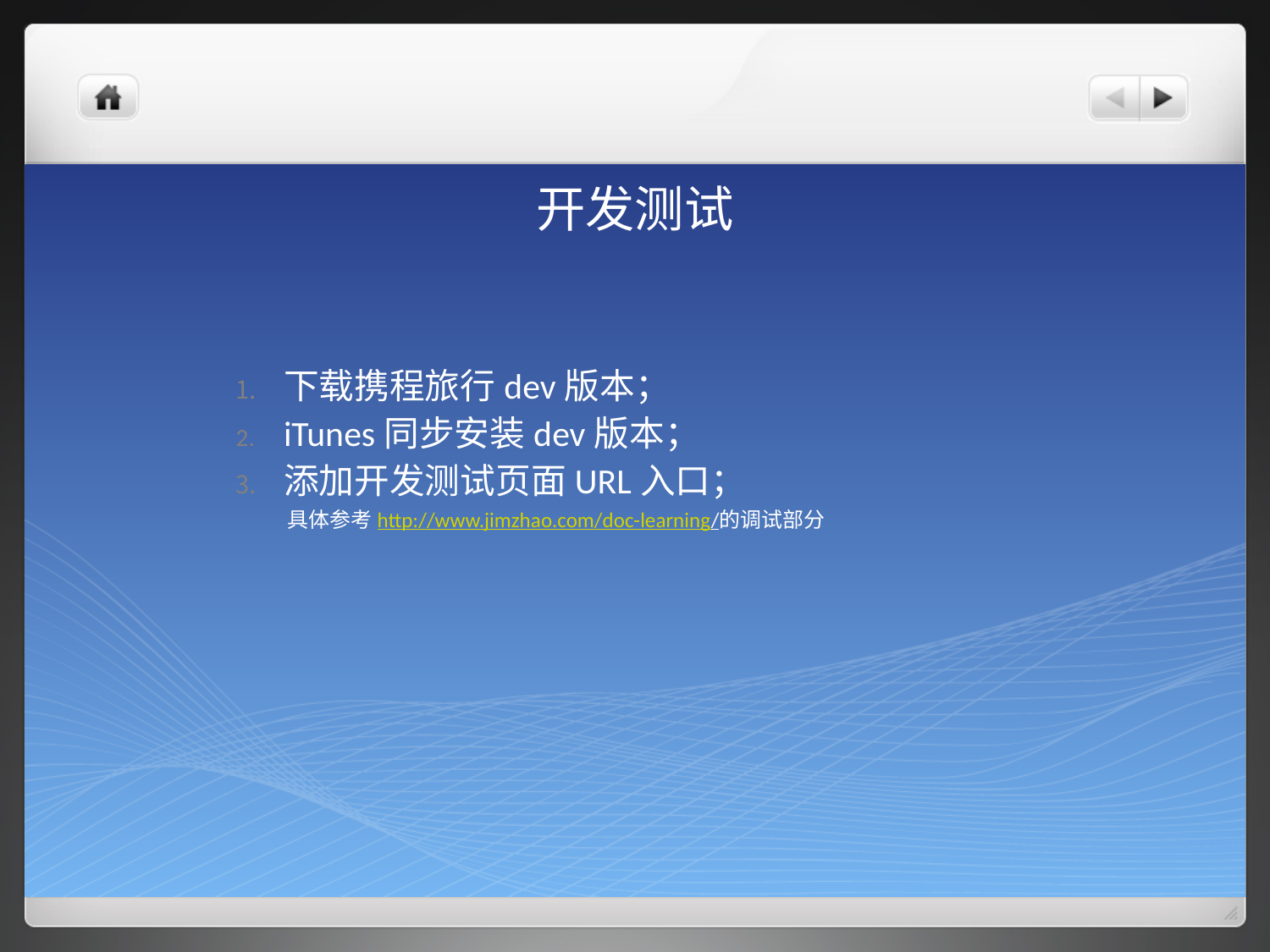

# 开发测试
下载携程旅行dev版本；
iTunes同步安装dev版本；
添加开发测试页面URL入口；
          具体参考http://www.jimzhao.com/doc-learning/的调试部分